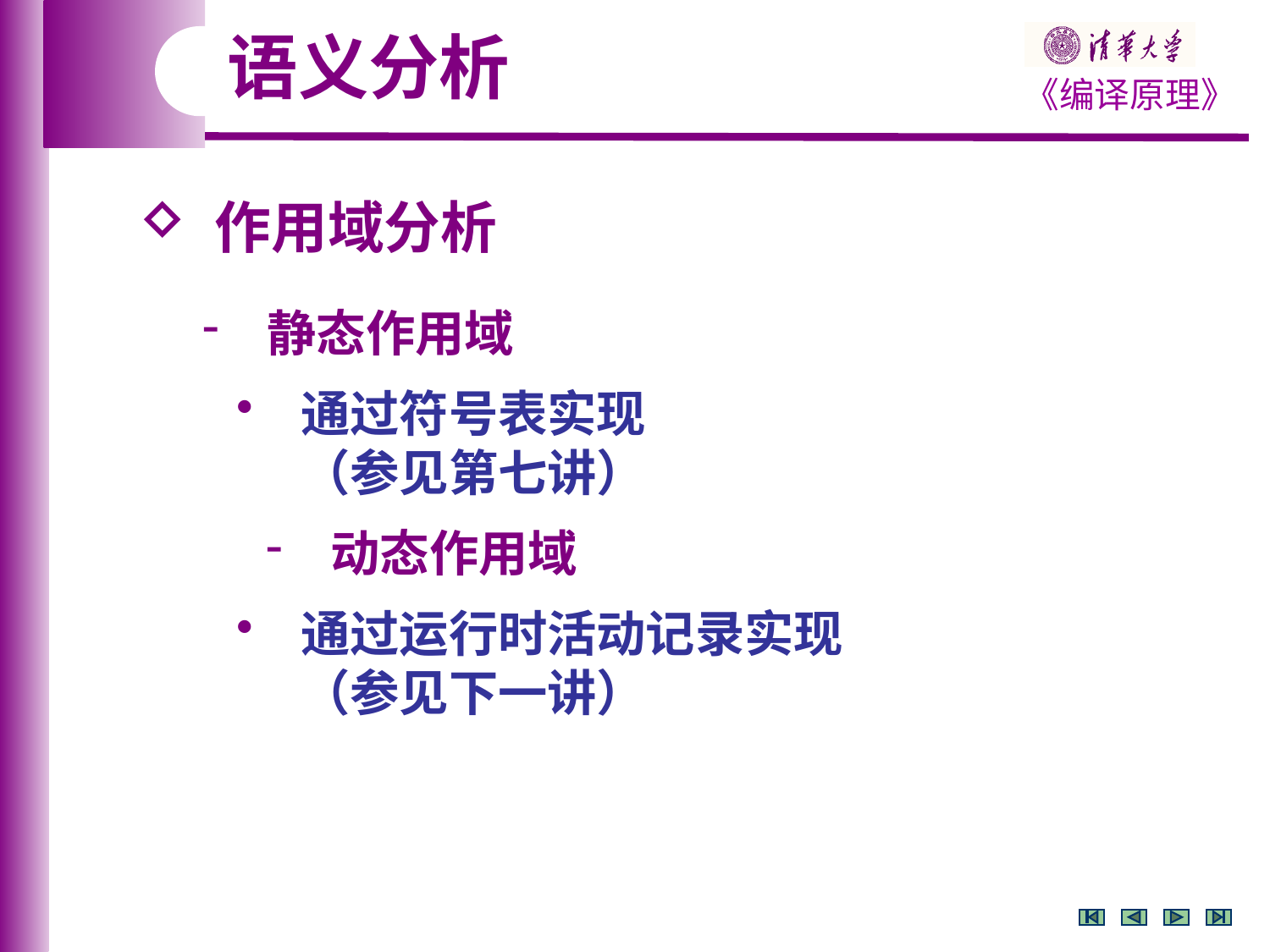

语义分析
 作用域分析
  静态作用域

  通过符号表实现
  （参见第七讲）

  动态作用域

  通过运行时活动记录实现
  （参见下一讲）